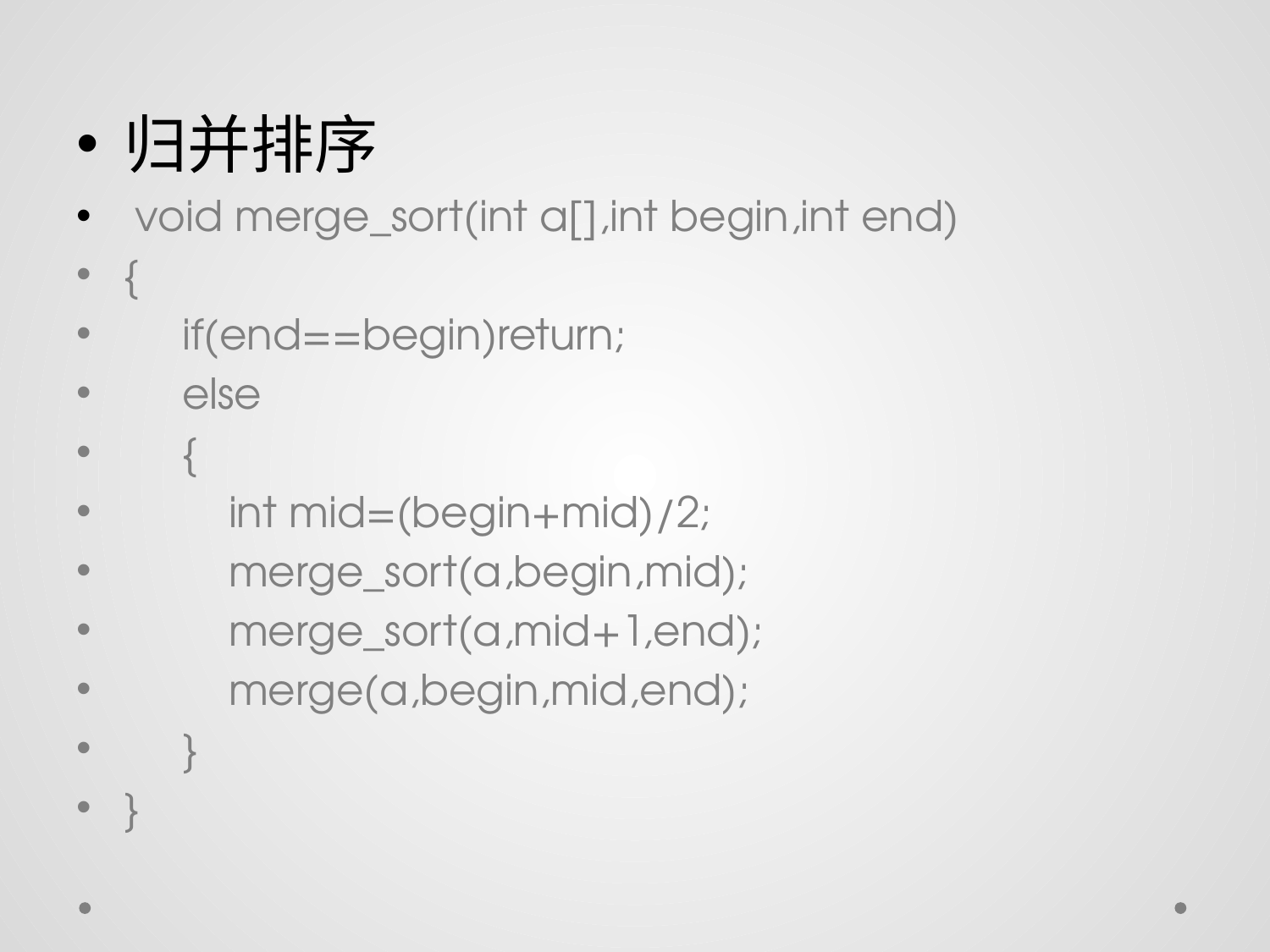

#
归并排序
 void merge_sort(int a[],int begin,int end)
{
     if(end==begin)return;
     else
     {
         int mid=(begin+mid)/2;
         merge_sort(a,begin,mid);
         merge_sort(a,mid+1,end);
         merge(a,begin,mid,end);
     }
}